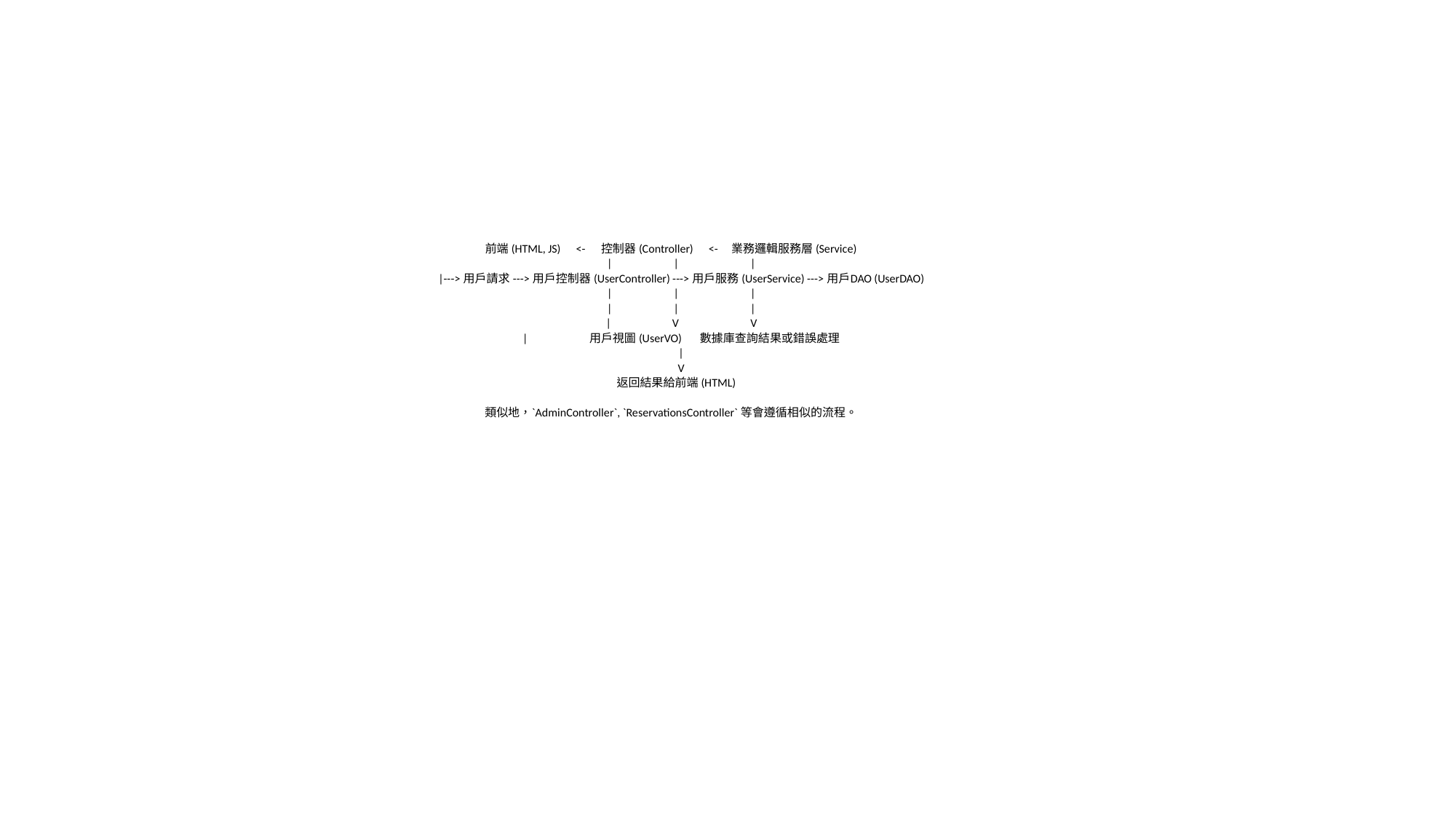

#
前端 (HTML, JS)      <-      控制器 (Controller)      <-     業務邏輯服務層 (Service)
        |                        |                            |
        |---> 用戶請求 ---> 用戶控制器 (UserController) ---> 用戶服務 (UserService) ---> 用戶DAO (UserDAO)
        |                        |                            |
        |                        |                            |
        |                        V                            V
        |                        用戶視圖 (UserVO)       數據庫查詢結果或錯誤處理
        |
        V
    返回結果給前端 (HTML)

類似地，`AdminController`, `ReservationsController` 等會遵循相似的流程。